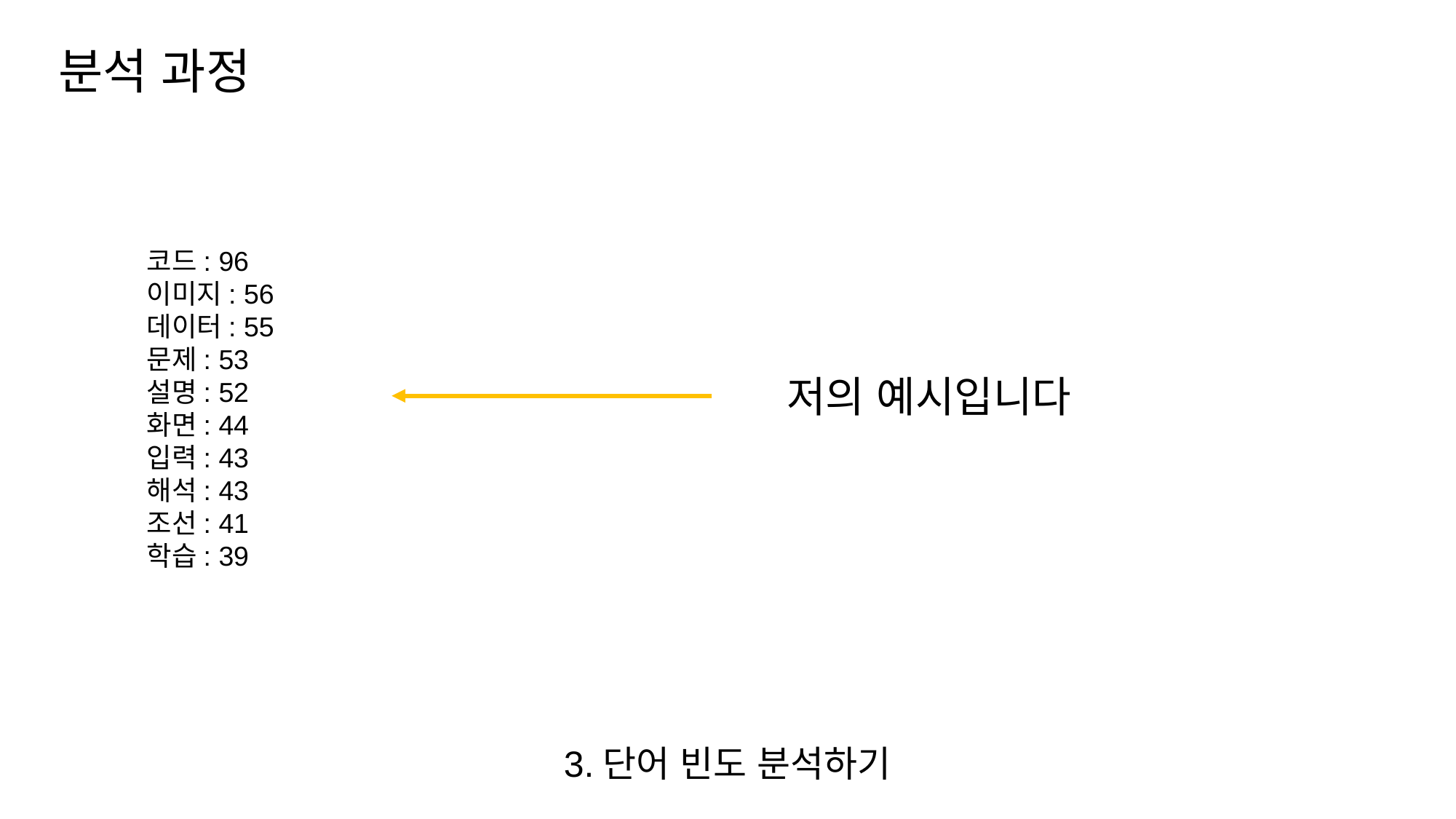

분석 과정
코드: 96
이미지: 56
데이터: 55
문제: 53
설명: 52
화면: 44
입력: 43
해석: 43
조선: 41
학습: 39
저의 예시입니다
3.단어 빈도 분석하기